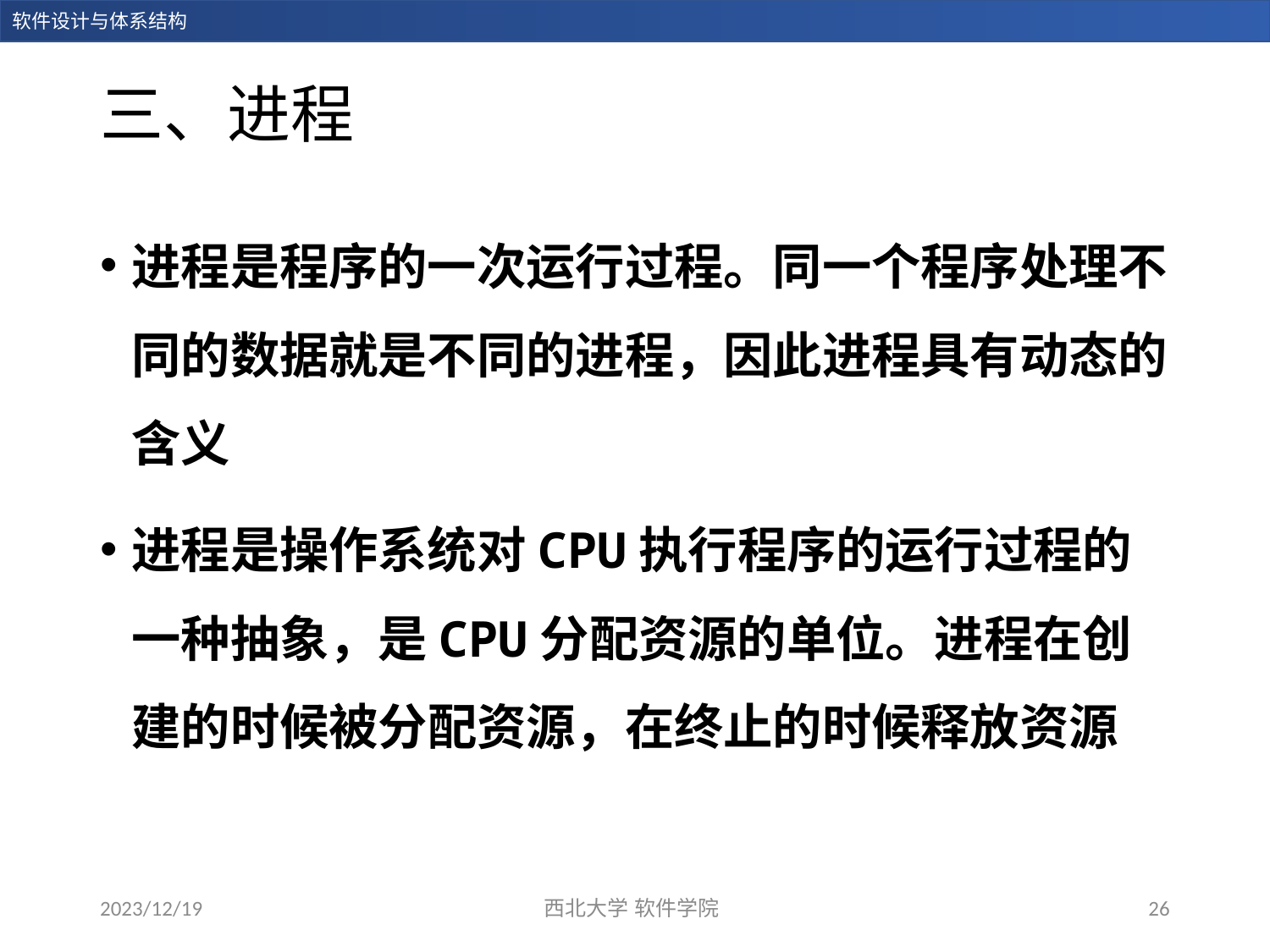

# 三、进程
进程是程序的一次运行过程。同一个程序处理不同的数据就是不同的进程，因此进程具有动态的含义
进程是操作系统对CPU执行程序的运行过程的一种抽象，是CPU分配资源的单位。进程在创建的时候被分配资源，在终止的时候释放资源
2023/12/19
西北大学 软件学院
26